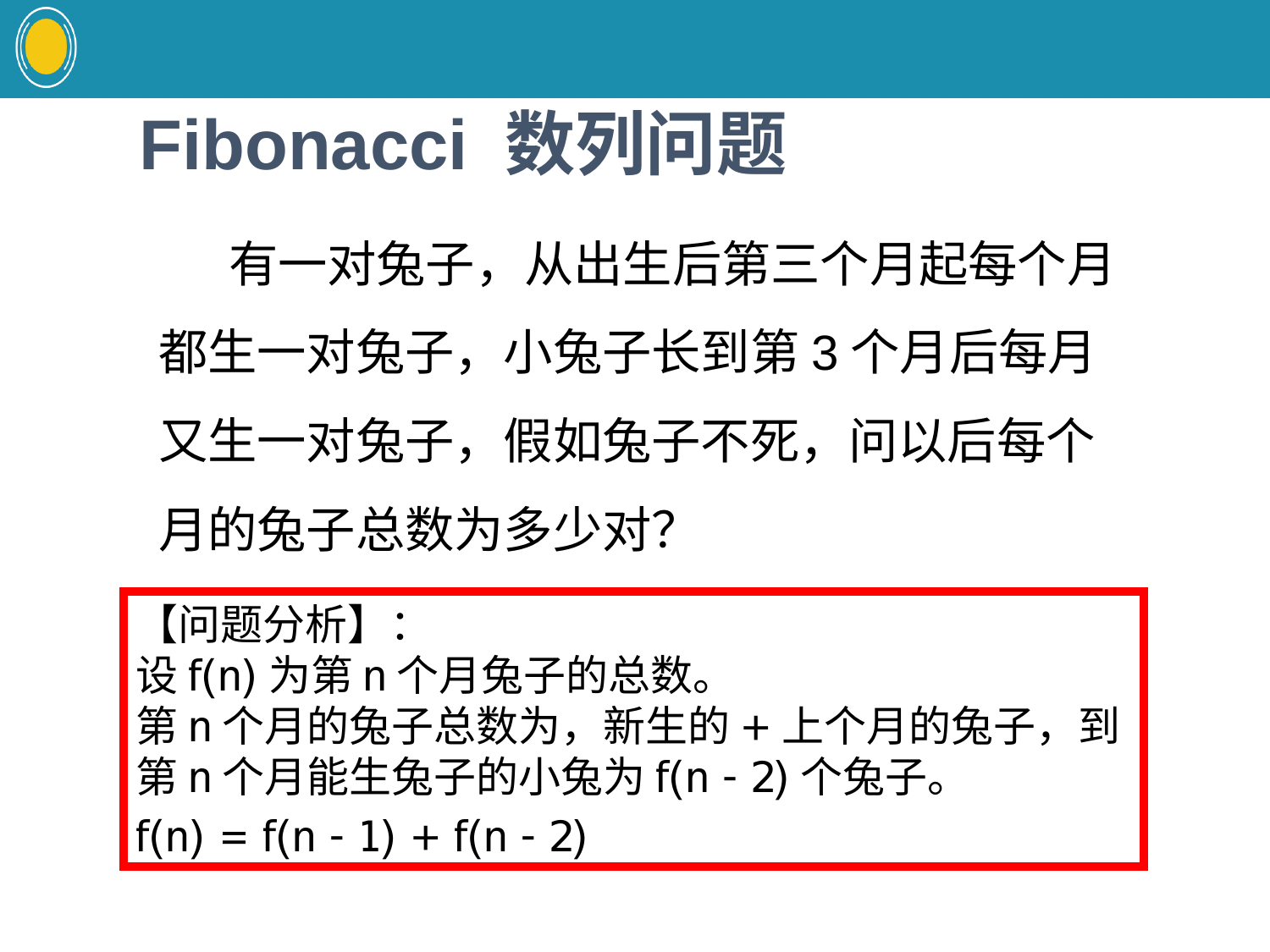

#
Fibonacci 数列问题

             有一对兔子，从出生后第三个月起每个月都生一对兔子，小兔子长到第3个月后每月又生一对兔子，假如兔子不死，问以后每个月的兔子总数为多少对？

【问题分析】：
设f(n)为第n个月兔子的总数。
第n个月的兔子总数为，新生的+上个月的兔子，到第n个月能生兔子的小兔为f(n - 2)个兔子。
f(n) = f(n - 1) + f(n - 2)